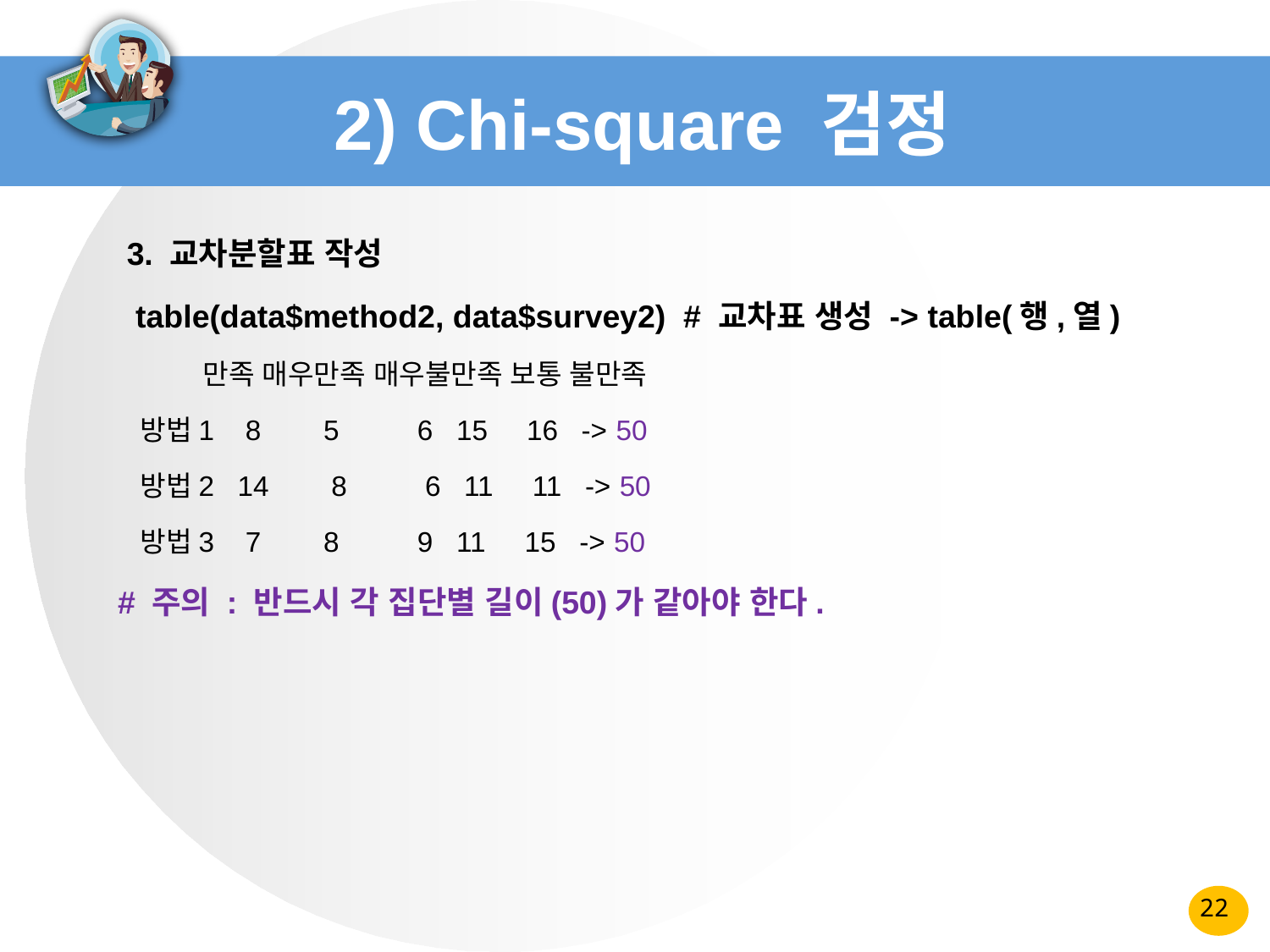

# 2) Chi-square 검정
 3. 교차분할표 작성
  table(data$method2, data$survey2)  # 교차표 생성 -> table(행,열)
          만족 매우만족 매우불만족 보통 불만족
  방법1    8        5          6   15     16   -> 50
  방법2   14        8          6   11     11   -> 50
  방법3    7        8          9   11     15   -> 50
# 주의 : 반드시 각 집단별 길이(50)가 같아야 한다.
22